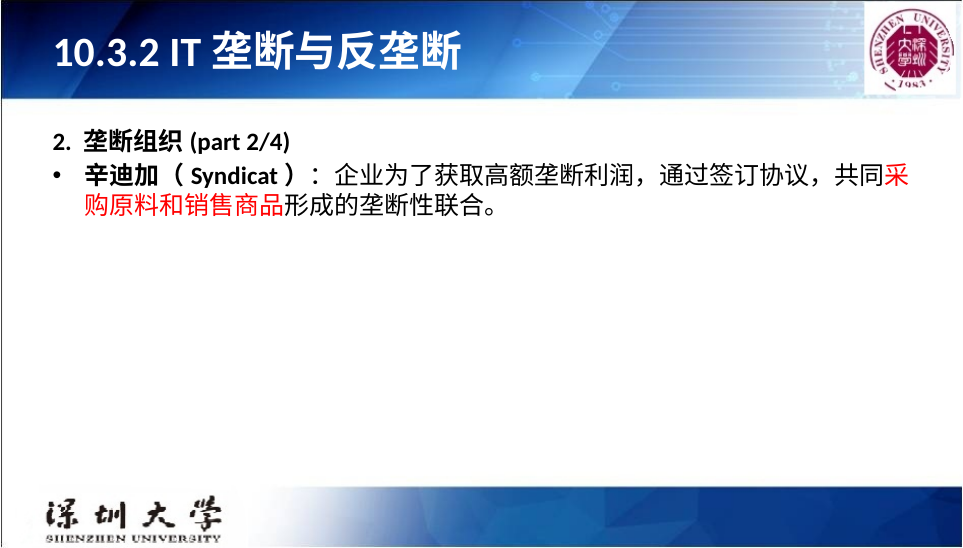

# 10.3.2 IT垄断与反垄断
2. 垄断组织(part 2/4)
辛迪加（Syndicat）：企业为了获取高额垄断利润，通过签订协议，共同采购原料和销售商品形成的垄断性联合。
365